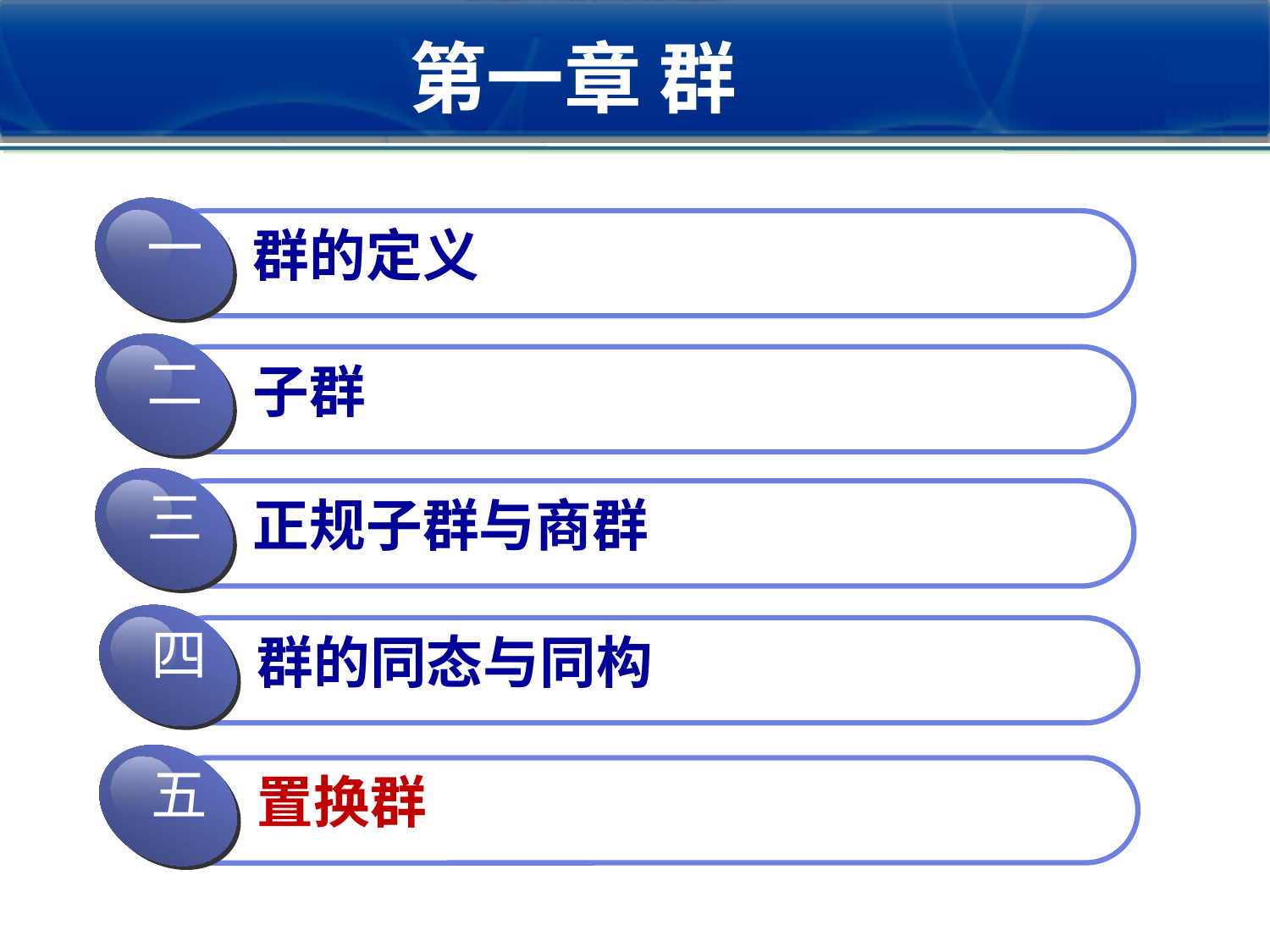

第一章 群

一

群的定义

二

子群

三

正规子群与商群

四

群的同态与同构

五

置换群